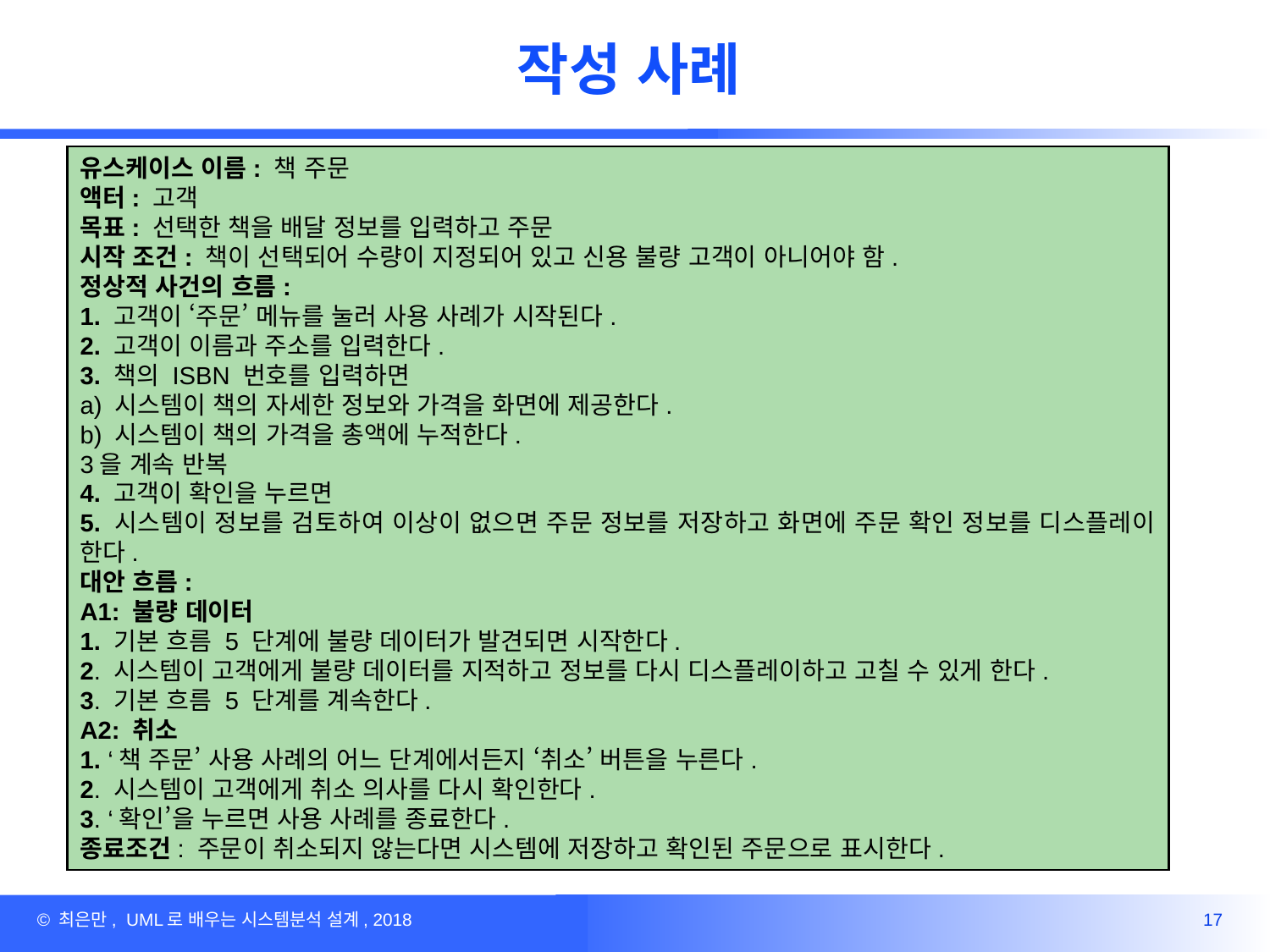

# 작성 사례
유스케이스 이름: 책 주문
액터: 고객
목표: 선택한 책을 배달 정보를 입력하고 주문
시작 조건: 책이 선택되어 수량이 지정되어 있고 신용 불량 고객이 아니어야 함.
정상적 사건의 흐름:
1. 고객이 ‘주문’ 메뉴를 눌러 사용 사례가 시작된다.
2. 고객이 이름과 주소를 입력한다.
3. 책의 ISBN 번호를 입력하면
a) 시스템이 책의 자세한 정보와 가격을 화면에 제공한다.
b) 시스템이 책의 가격을 총액에 누적한다.
3을 계속 반복
4. 고객이 확인을 누르면
5. 시스템이 정보를 검토하여 이상이 없으면 주문 정보를 저장하고 화면에 주문 확인 정보를 디스플레이 한다.
대안 흐름:
A1: 불량 데이터
1. 기본 흐름 5 단계에 불량 데이터가 발견되면 시작한다.
2. 시스템이 고객에게 불량 데이터를 지적하고 정보를 다시 디스플레이하고 고칠 수 있게 한다.
3. 기본 흐름 5 단계를 계속한다.
A2: 취소
1. ‘책 주문’ 사용 사례의 어느 단계에서든지 ‘취소’ 버튼을 누른다.
2. 시스템이 고객에게 취소 의사를 다시 확인한다.
3. ‘확인’을 누르면 사용 사례를 종료한다.
종료조건: 주문이 취소되지 않는다면 시스템에 저장하고 확인된 주문으로 표시한다.